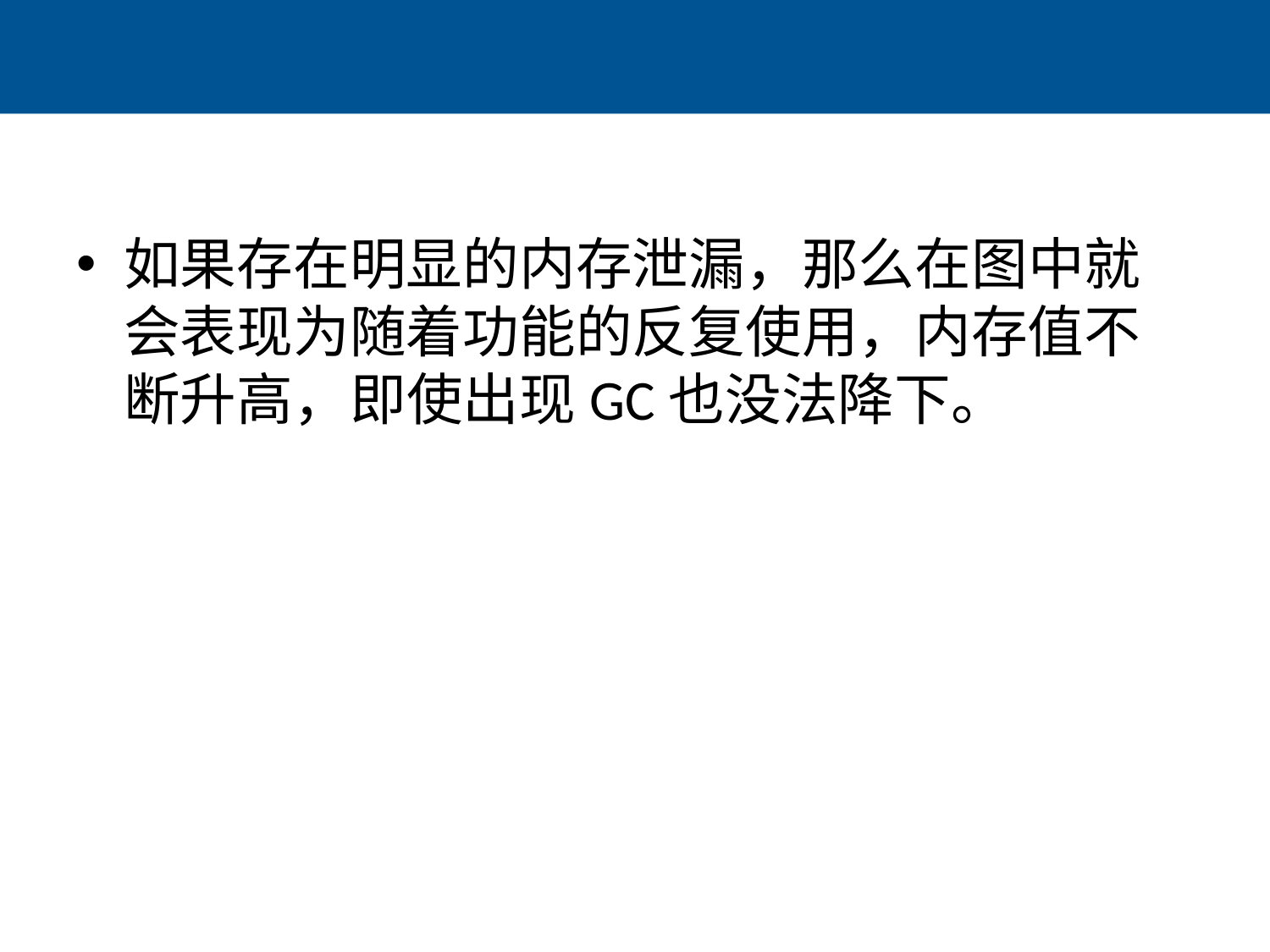

#
如果存在明显的内存泄漏，那么在图中就会表现为随着功能的反复使用，内存值不断升高，即使出现GC也没法降下。